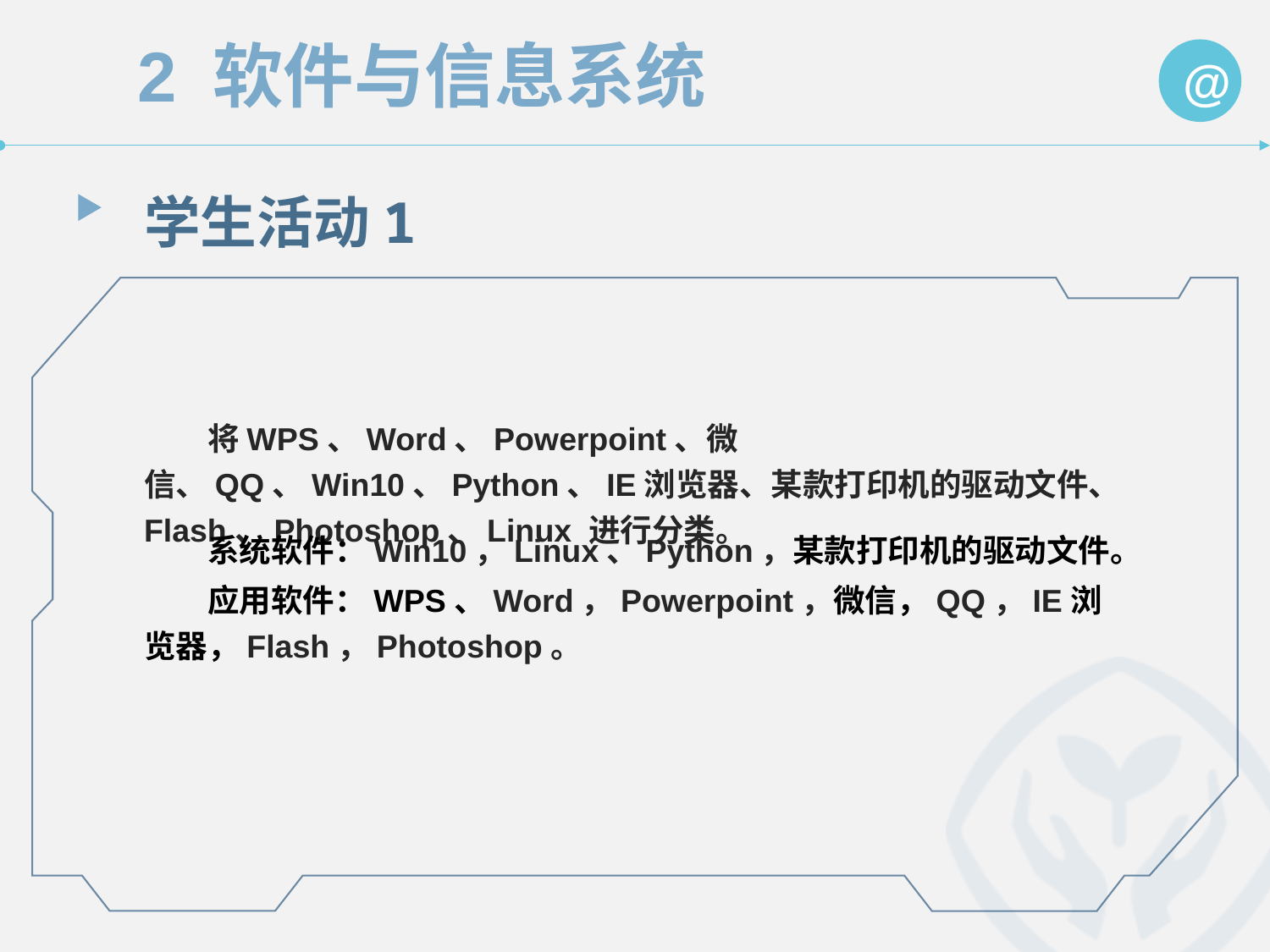

学生活动1

　　将WPS、Word、Powerpoint、微信、QQ、Win10、Python、IE浏览器、某款打印机的驱动文件、Flash、Photoshop、Linux 进行分类。
　　系统软件：Win10，Linux、Python，某款打印机的驱动文件。
　　应用软件：WPS、Word，Powerpoint，微信，QQ，IE浏览器，Flash，Photoshop。